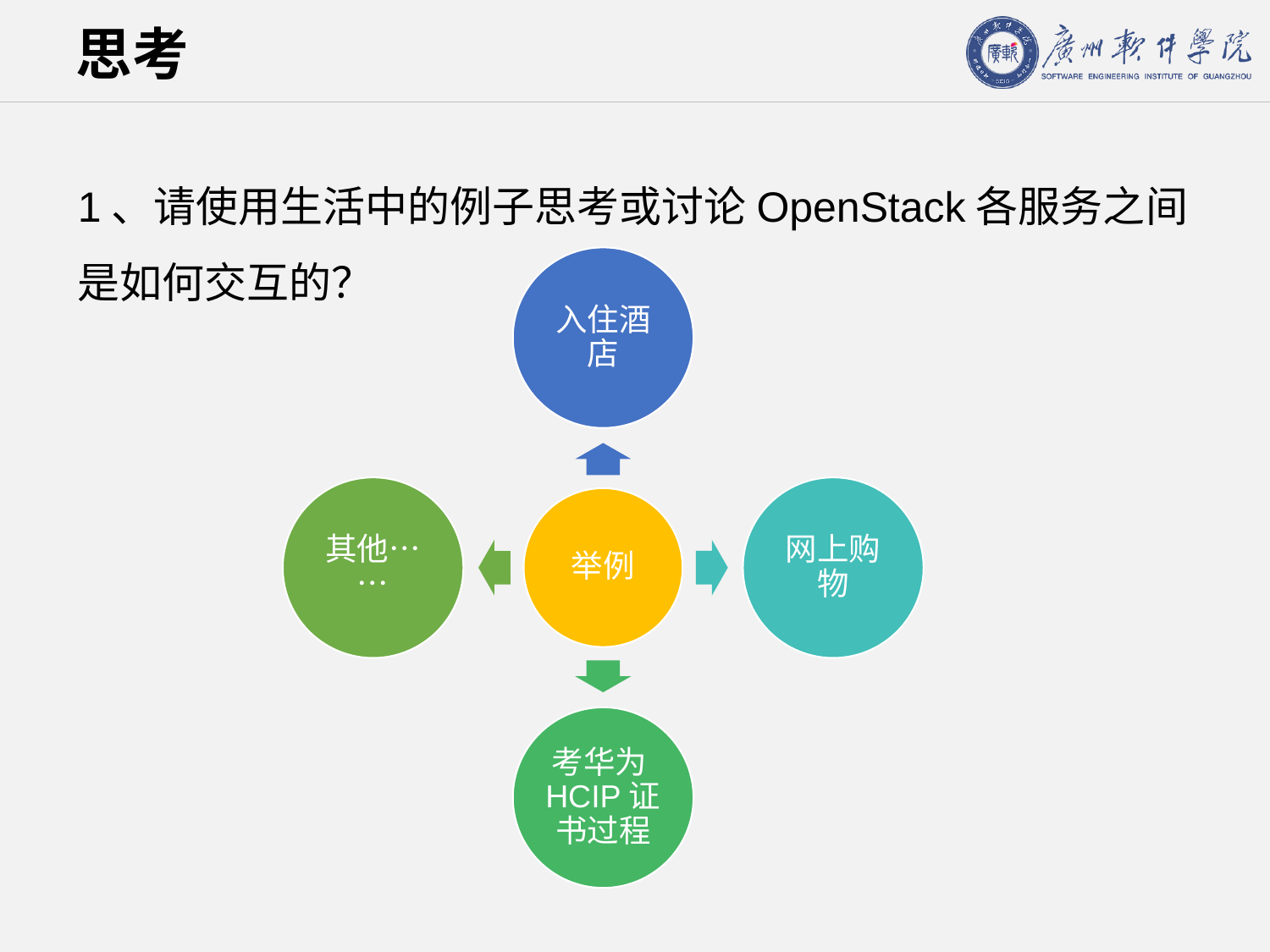

# 思考
1、请使用生活中的例子思考或讨论OpenStack各服务之间是如何交互的？

举例

入住酒店

网上购物

考华为HCIP证书过程

其他……